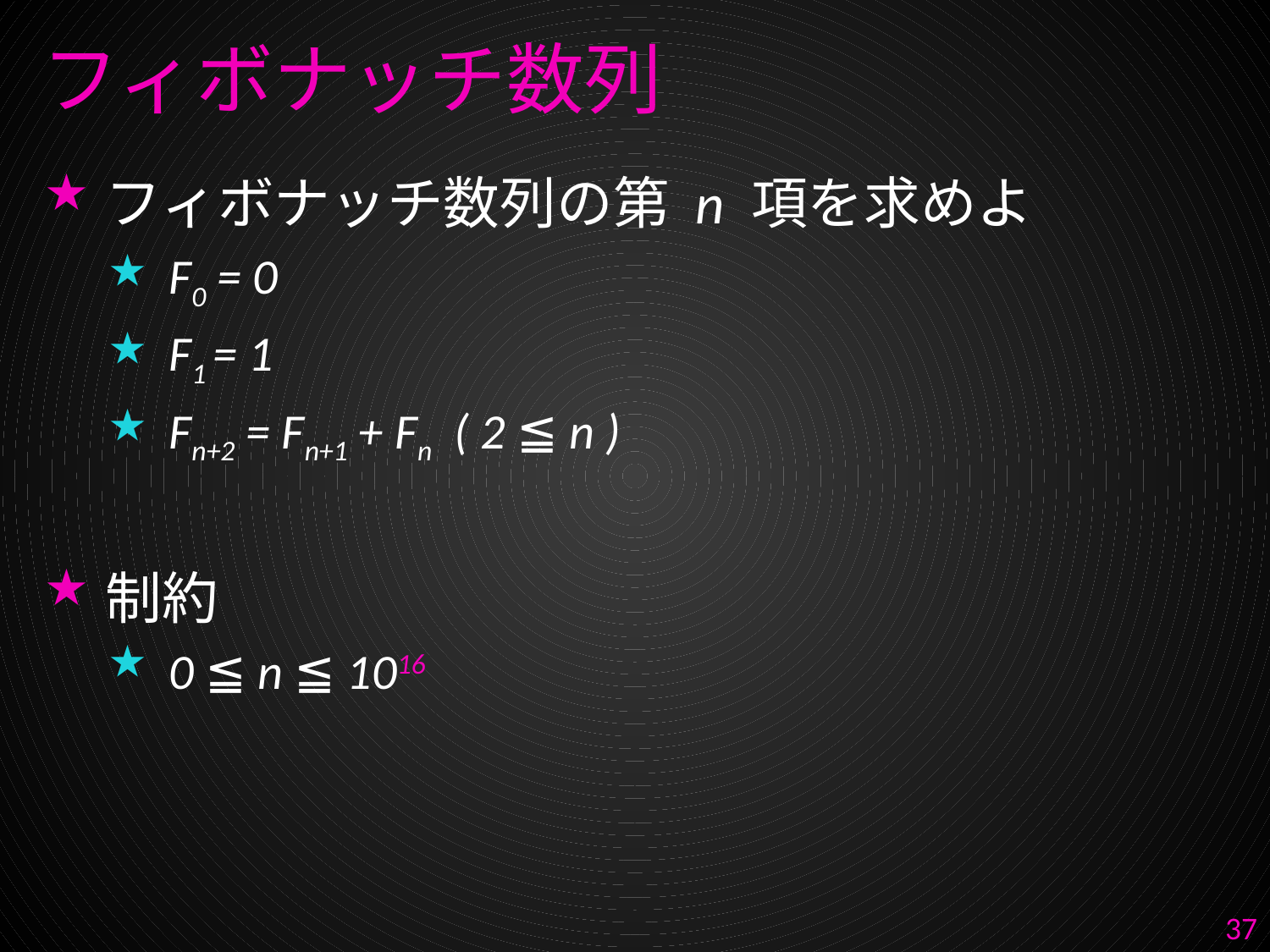

# フィボナッチ数列
フィボナッチ数列の第 n 項を求めよ
F0 = 0
F1 = 1
Fn+2 = Fn+1 + Fn  ( 2 ≦ n )

制約
0 ≦ n ≦ 1016
37